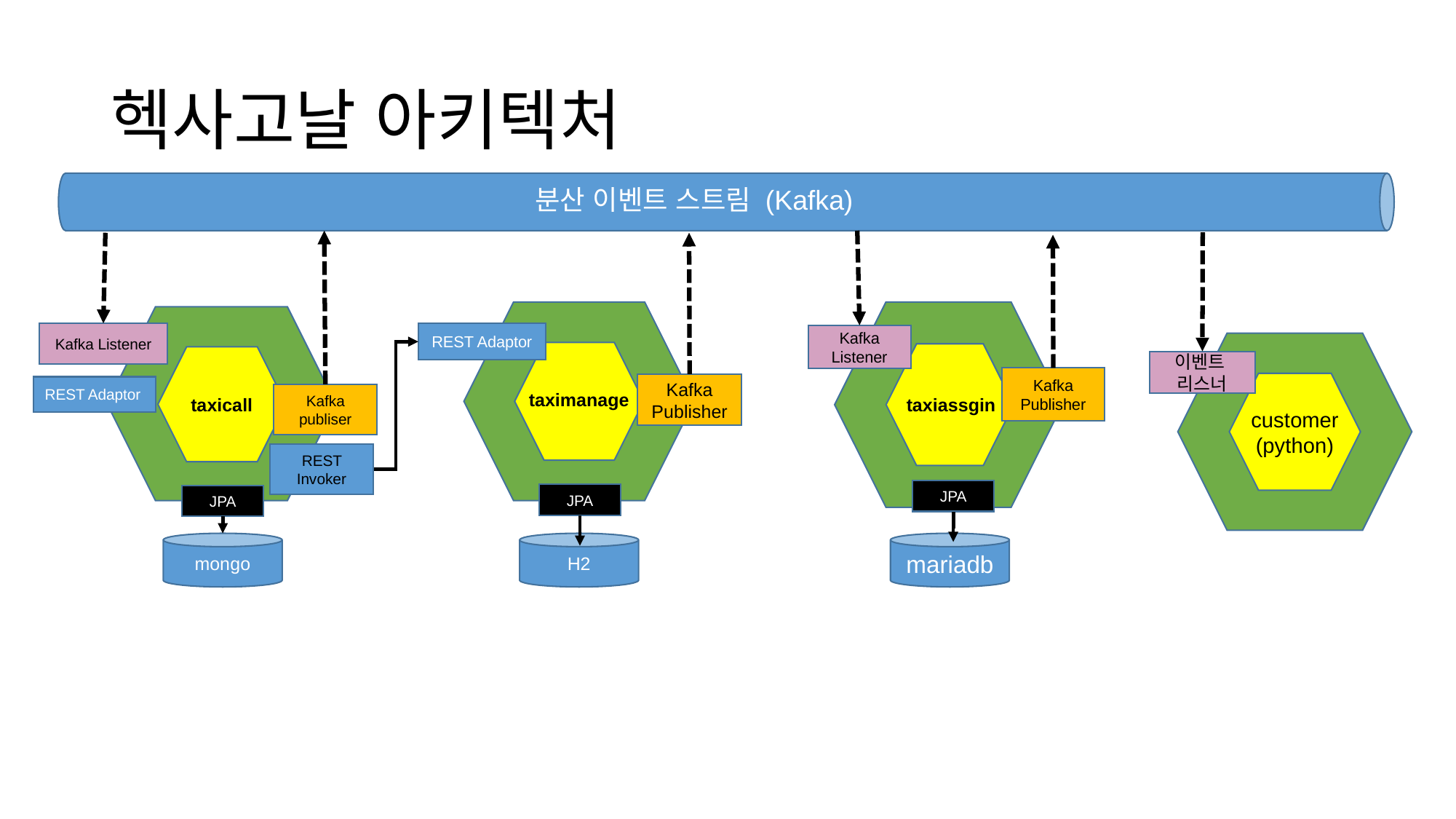

# 헥사고날 아키텍처
분산 이벤트 스트림 (Kafka)
pay
REST Adaptor

Kafka Publisher
store
Kafka Listener

Kafka Publisher
app
Kafka Listener
customer
이벤트
리스너
customer
(python)
taxicall
REST Adaptor
taximanage
Kafka publiser
taxiassgin
REST Invoker
JPA
JPA
JPA
mongo
H2
mariadb